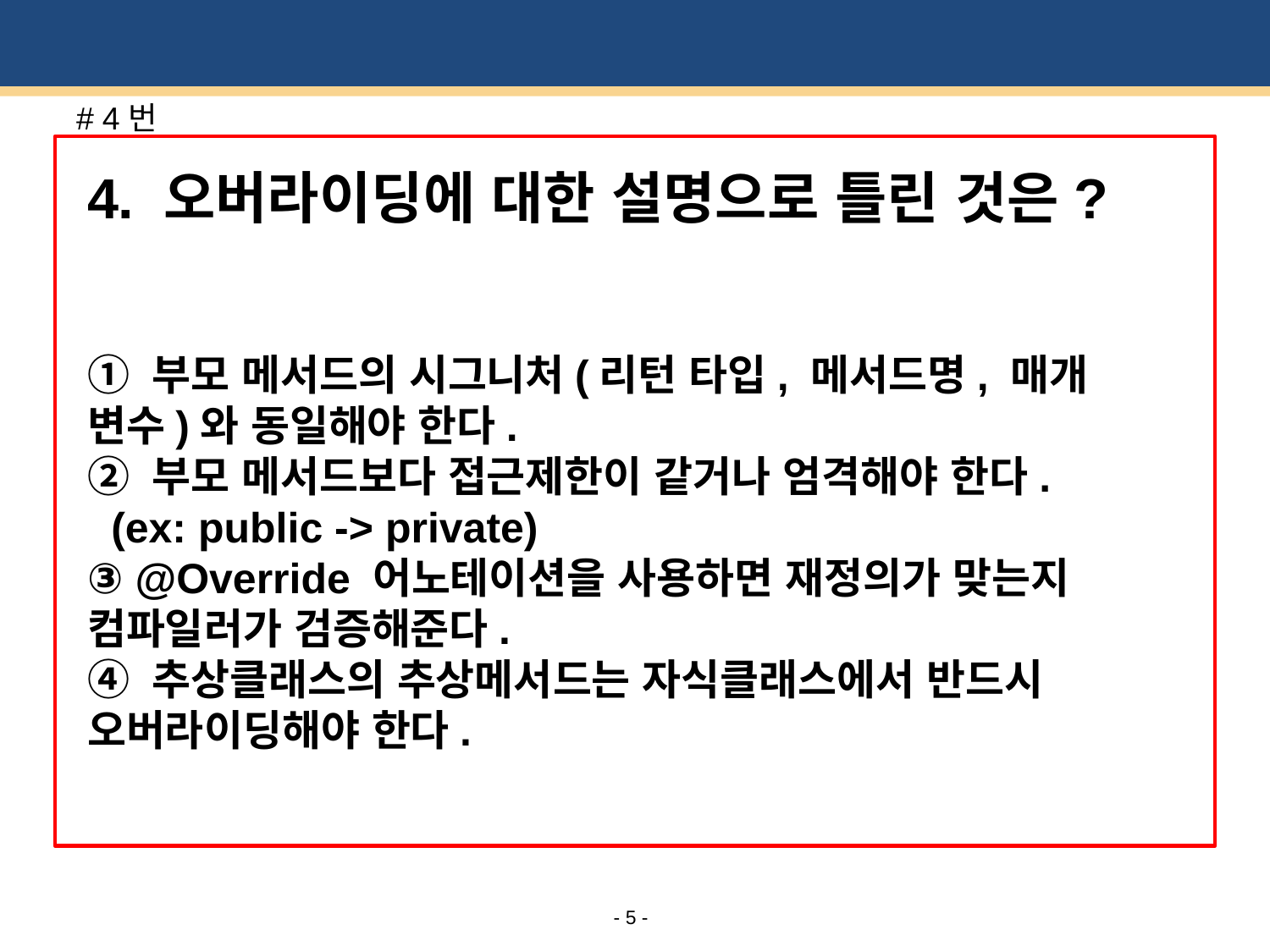

# # 4번

4. 오버라이딩에 대한 설명으로 틀린 것은?

① 부모 메서드의 시그니처(리턴 타입, 메서드명, 매개 변수)와 동일해야 한다.
② 부모 메서드보다 접근제한이 같거나 엄격해야 한다.
  (ex: public -> private)
③ @Override 어노테이션을 사용하면 재정의가 맞는지 컴파일러가 검증해준다.
④ 추상클래스의 추상메서드는 자식클래스에서 반드시 오버라이딩해야 한다.